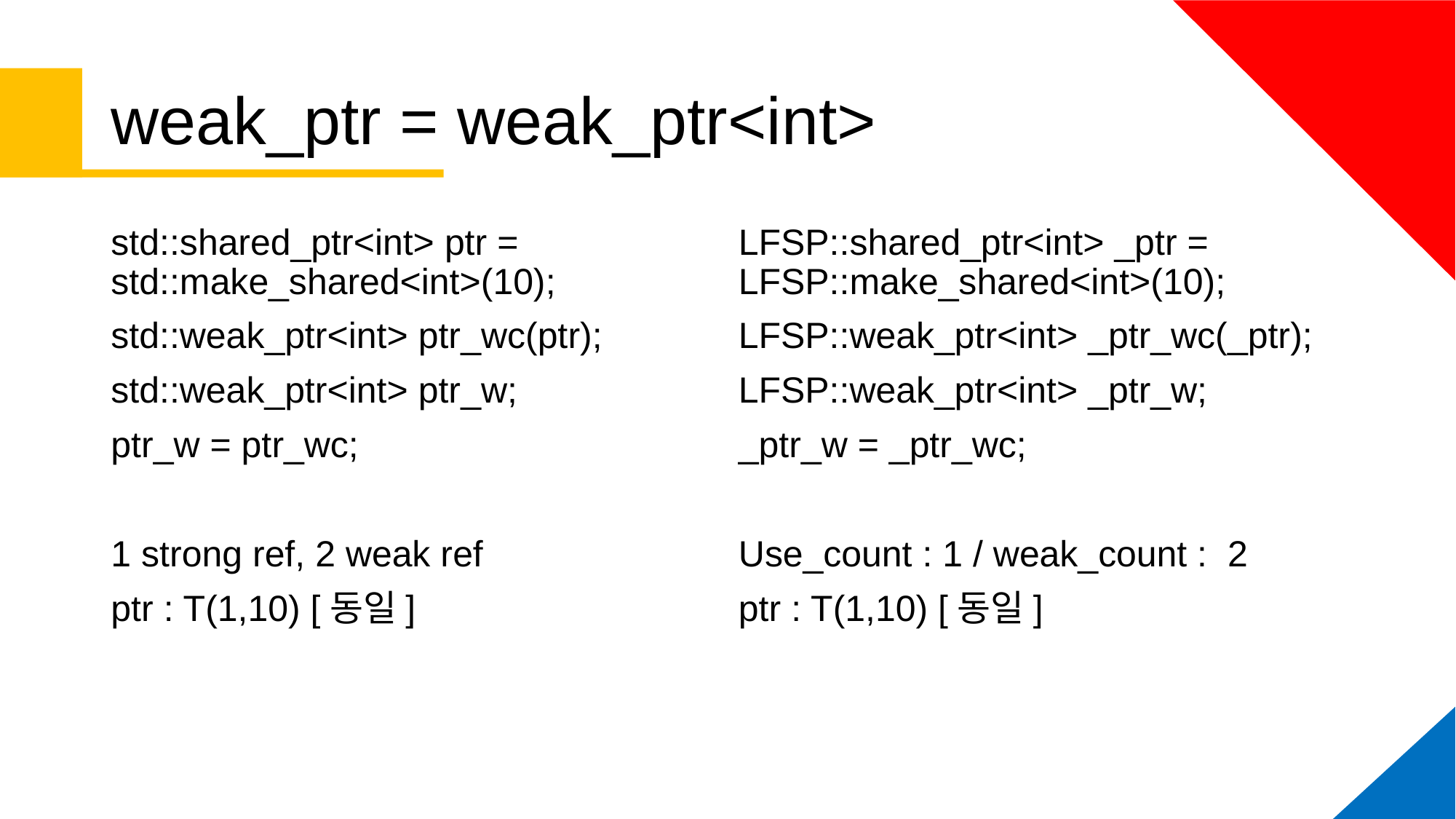

# weak_ptr = weak_ptr<int>

std::shared_ptr<int> ptr = std::make_shared<int>(10);
std::weak_ptr<int> ptr_wc(ptr);
std::weak_ptr<int> ptr_w;
ptr_w = ptr_wc;

1 strong ref, 2 weak ref
ptr : T(1,10) [동일]
LFSP::shared_ptr<int> _ptr = LFSP::make_shared<int>(10);
LFSP::weak_ptr<int> _ptr_wc(_ptr);
LFSP::weak_ptr<int> _ptr_w;
_ptr_w = _ptr_wc;

Use_count : 1 / weak_count :  2
ptr : T(1,10) [동일]